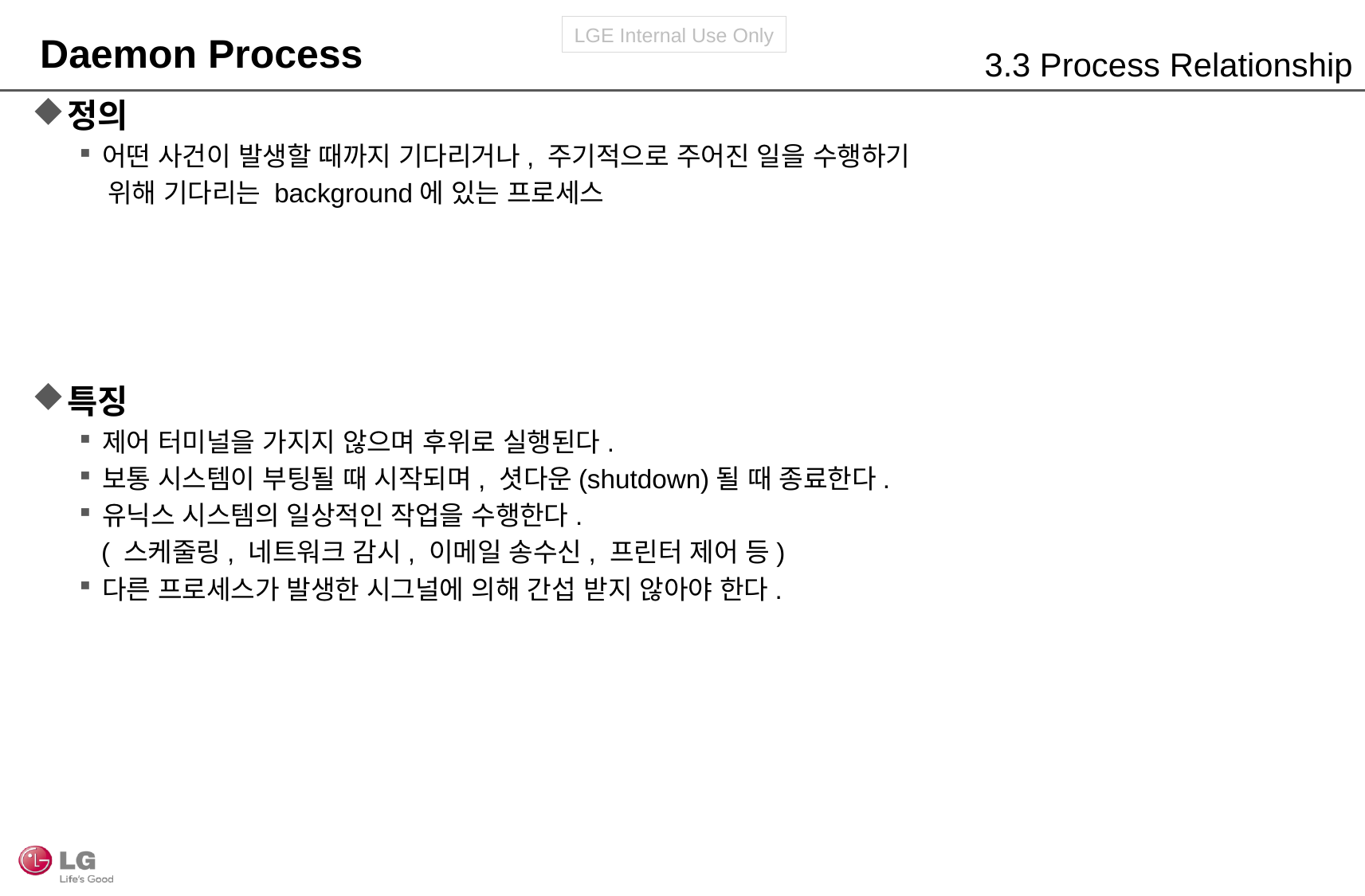

Daemon Process
3.3 Process Relationship

정의
어떤 사건이 발생할 때까지 기다리거나, 주기적으로 주어진 일을 수행하기
   위해 기다리는 background에 있는 프로세스

특징
제어 터미널을 가지지 않으며 후위로 실행된다.
보통 시스템이 부팅될 때 시작되며, 셧다운(shutdown)될 때 종료한다.
유닉스 시스템의 일상적인 작업을 수행한다.
   ( 스케줄링, 네트워크 감시, 이메일 송수신, 프린터 제어 등)
다른 프로세스가 발생한 시그널에 의해 간섭 받지 않아야 한다.